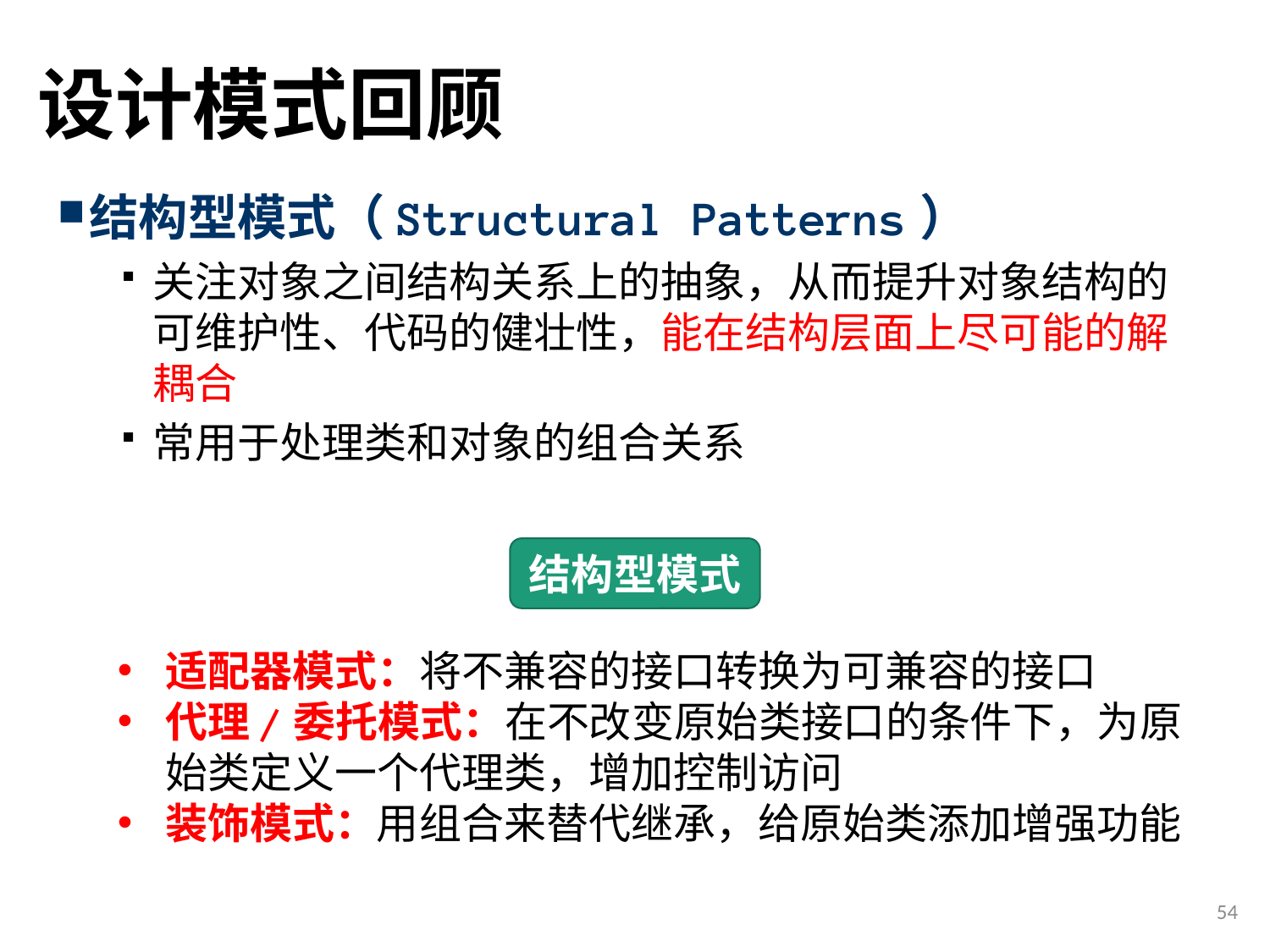

# 设计模式回顾
结构型模式（Structural Patterns）
关注对象之间结构关系上的抽象，从而提升对象结构的可维护性、代码的健壮性，能在结构层面上尽可能的解耦合
常用于处理类和对象的组合关系

结构型模式
适配器模式：将不兼容的接口转换为可兼容的接口
代理/委托模式：在不改变原始类接口的条件下，为原始类定义一个代理类，增加控制访问
装饰模式：用组合来替代继承，给原始类添加增强功能
54